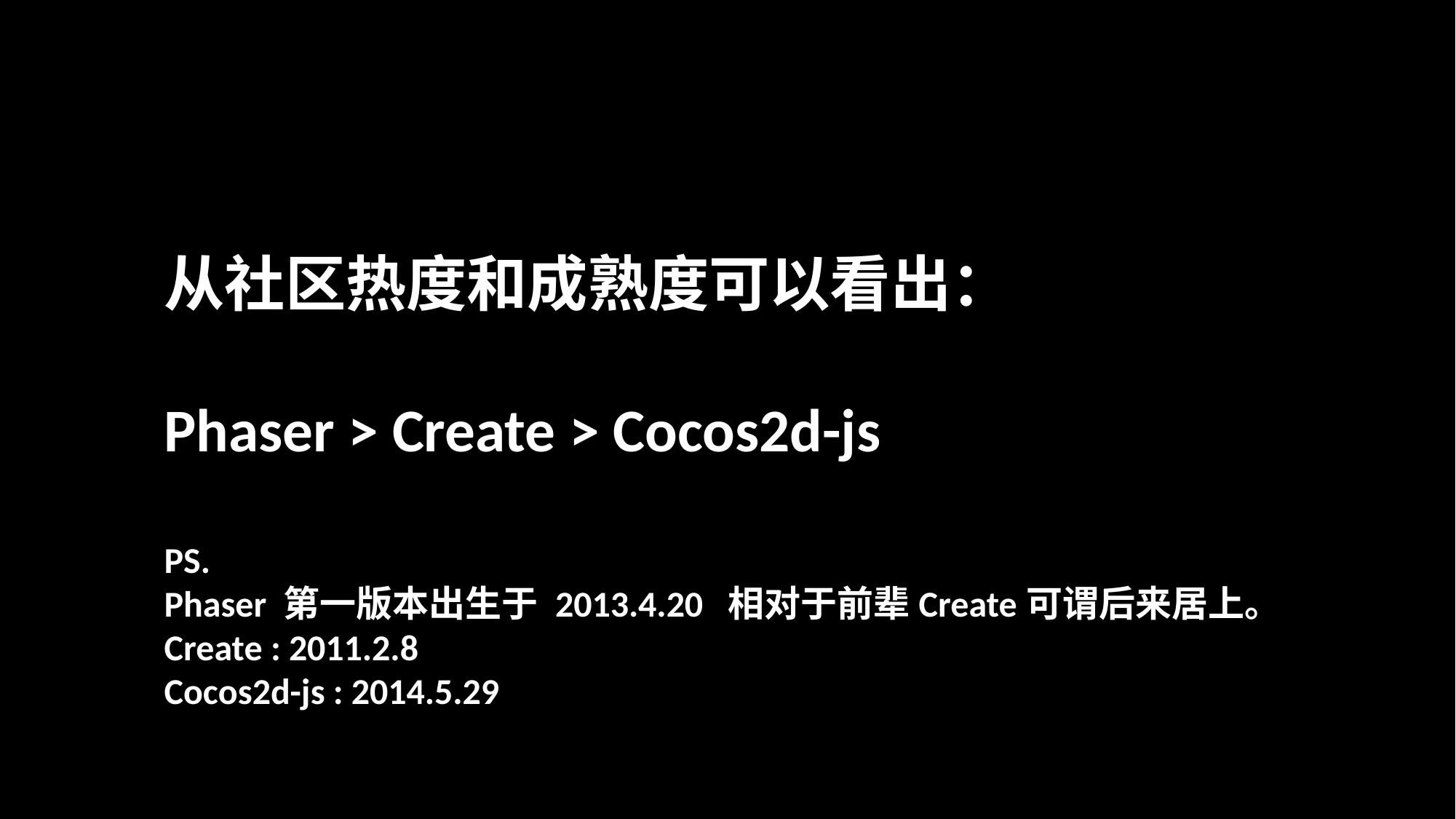

从社区热度和成熟度可以看出：

Phaser > Create > Cocos2d-js

PS.
Phaser 第一版本出生于 2013.4.20  相对于前辈Create可谓后来居上。
Create : 2011.2.8
Cocos2d-js : 2014.5.29